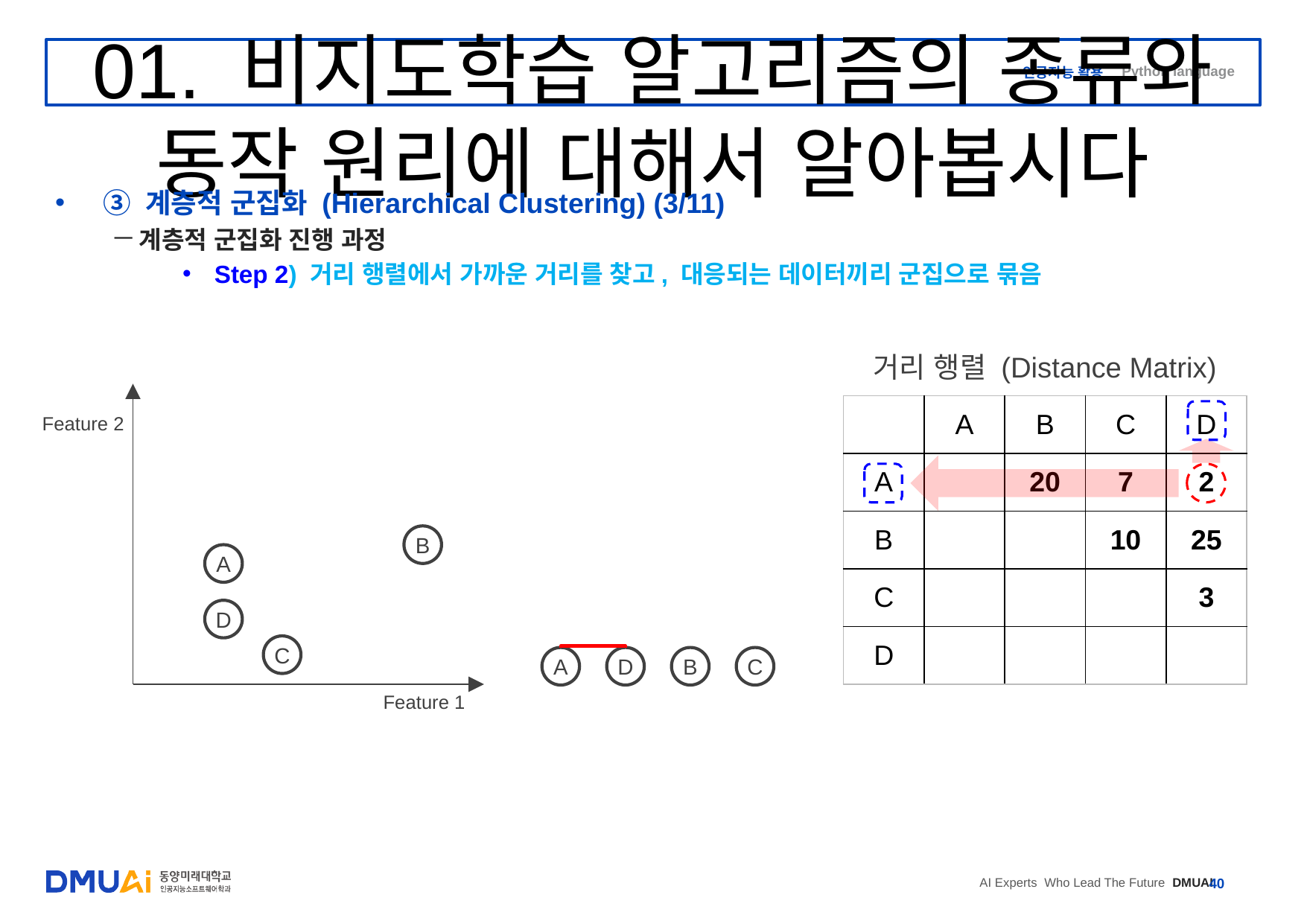

40
# 01. 비지도학습 알고리즘의 종류와 동작 원리에 대해서 알아봅시다
③ 계층적 군집화 (Hierarchical Clustering) (3/11)
계층적 군집화 진행 과정
Step 2) 거리 행렬에서 가까운 거리를 찾고, 대응되는 데이터끼리 군집으로 묶음
거리 행렬 (Distance Matrix)
|  | A | B | C | D |
| --- | --- | --- | --- | --- |
| A |  | 20 | 7 | 2 |
| B |  |  | 10 | 25 |
| C |  |  |  | 3 |
| D |  |  |  |  |

Feature 2

B
A
D
C
A
D
B
C
Feature 1